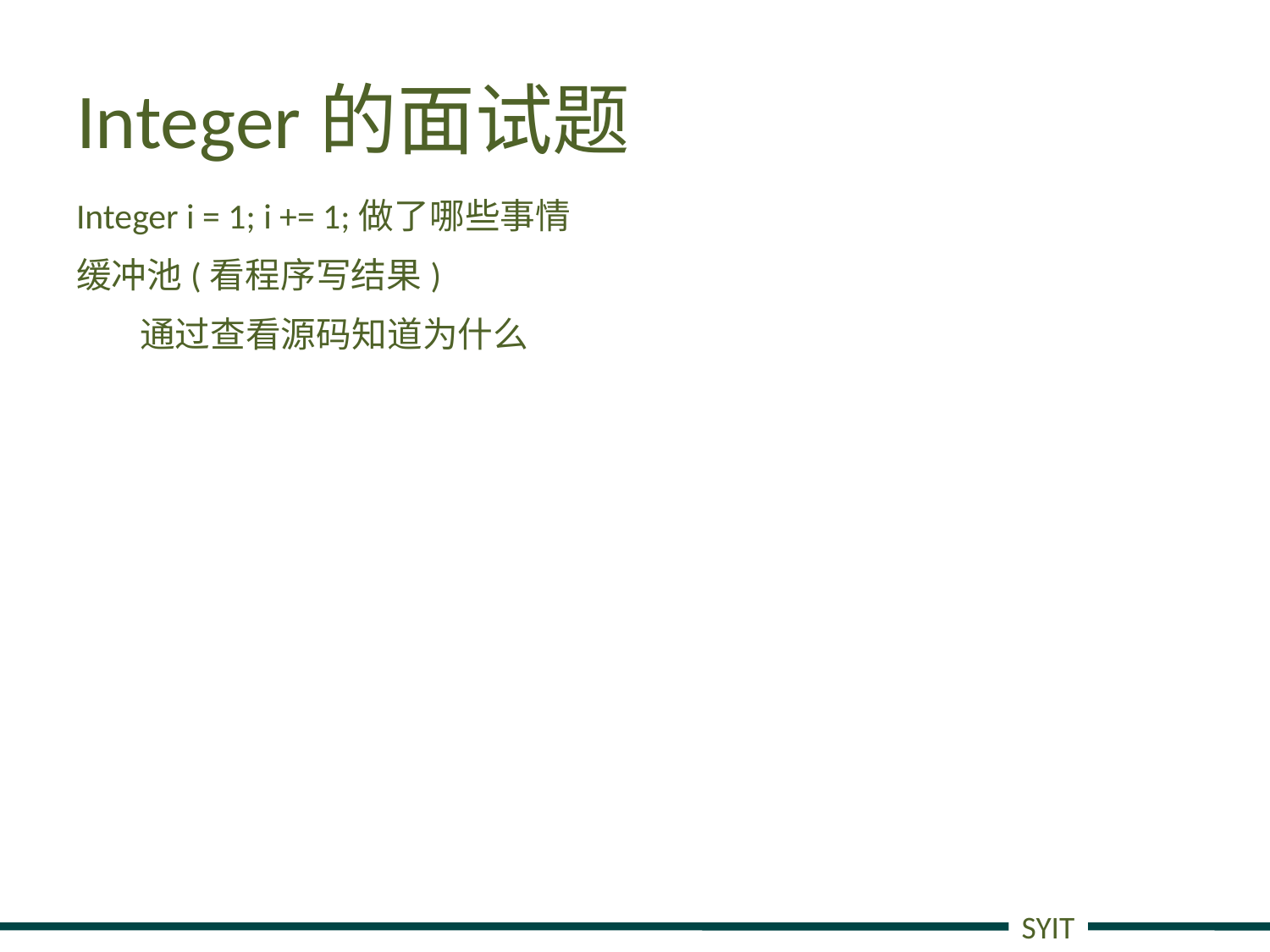

# Integer的面试题
Integer i = 1; i += 1;做了哪些事情
缓冲池(看程序写结果)
通过查看源码知道为什么
SYIT